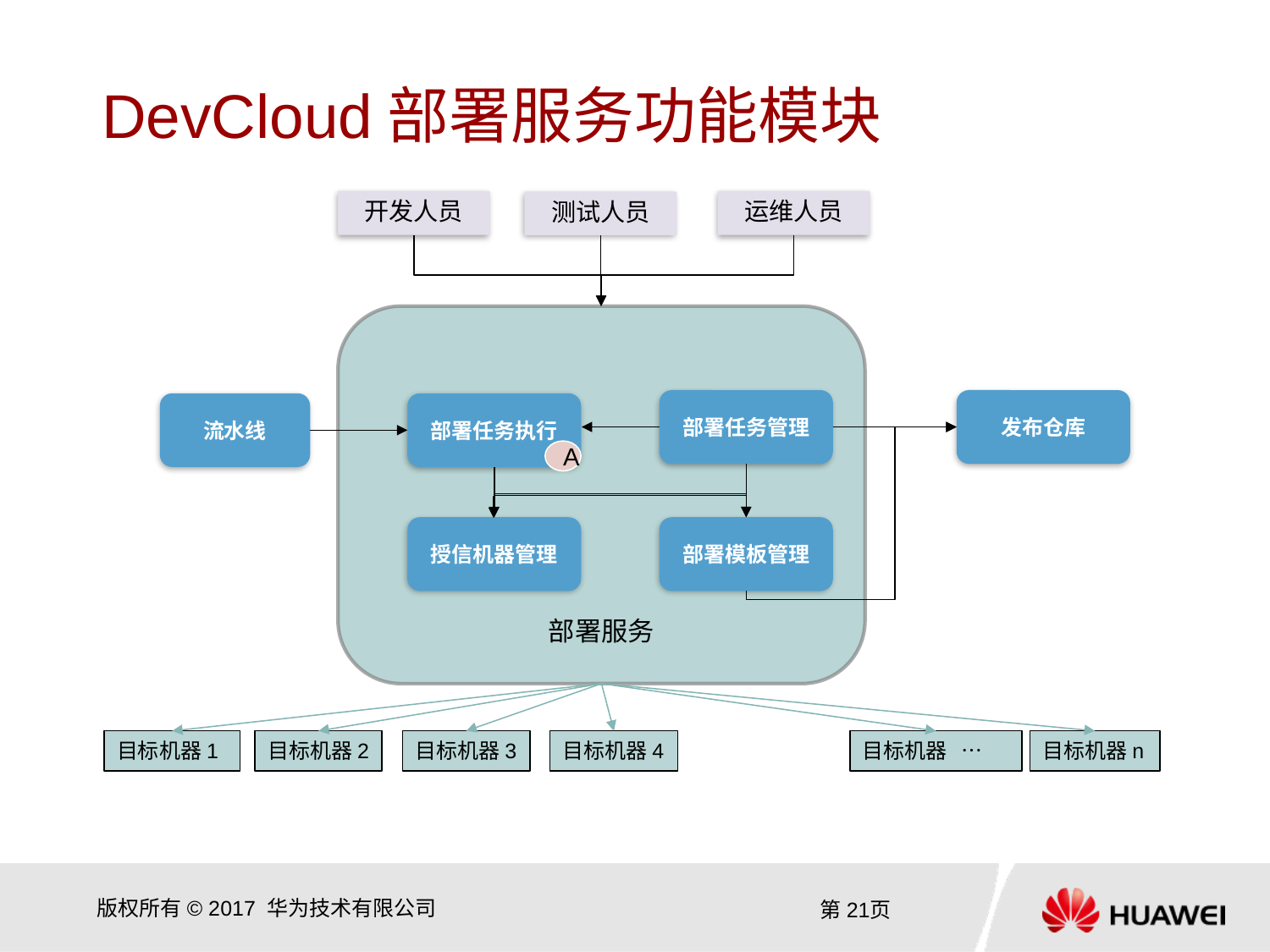

# DevCloud部署服务功能模块
运维人员
开发人员
测试人员

部署服务
部署任务管理
发布仓库
流水线
部署任务执行
A
授信机器管理
部署模板管理
目标机器1
目标机器2
目标机器3
目标机器4
目标机器   …
目标机器n